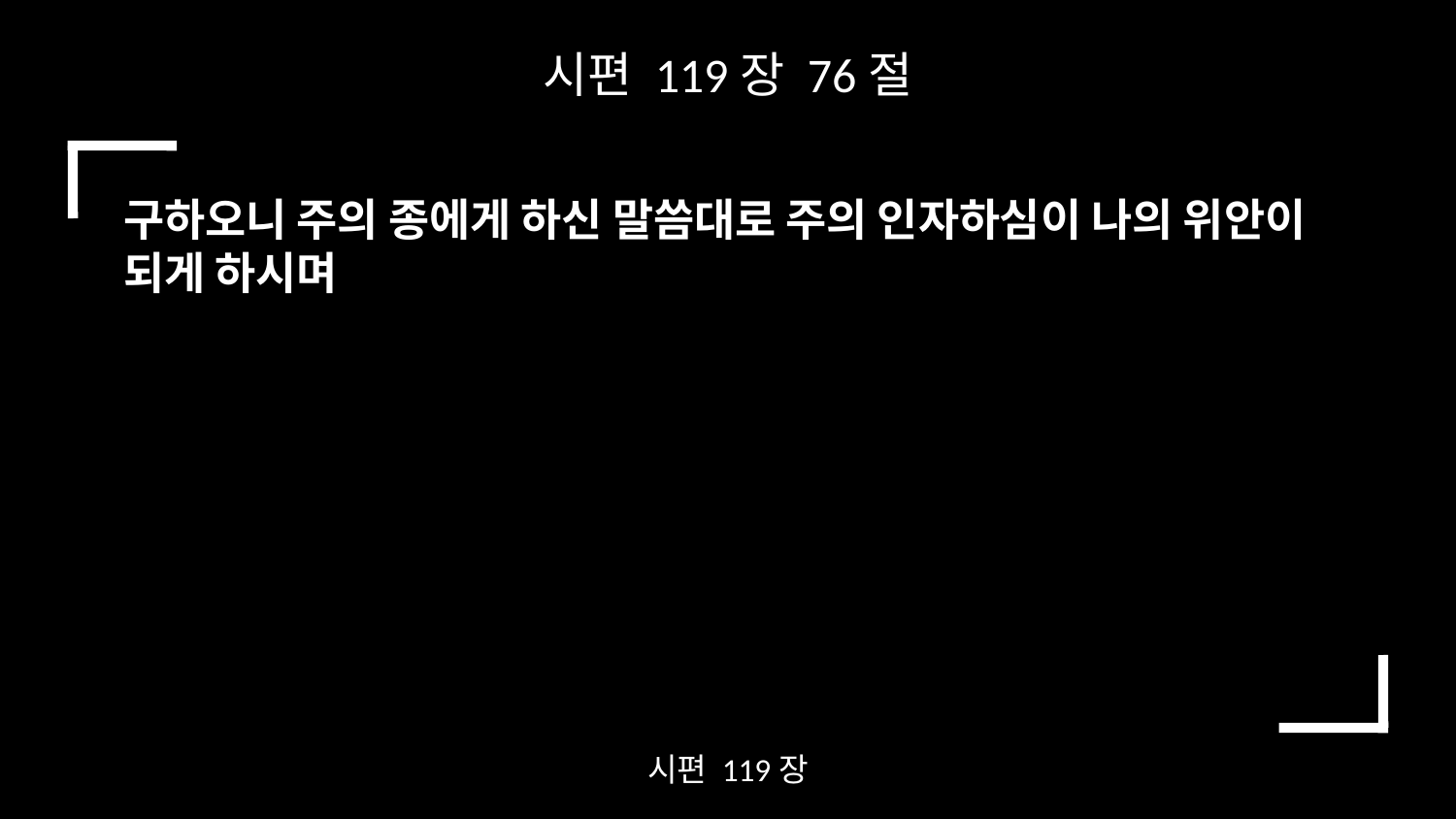

시편 119장 76절

구하오니 주의 종에게 하신 말씀대로 주의 인자하심이 나의 위안이 되게 하시며

시편 119장